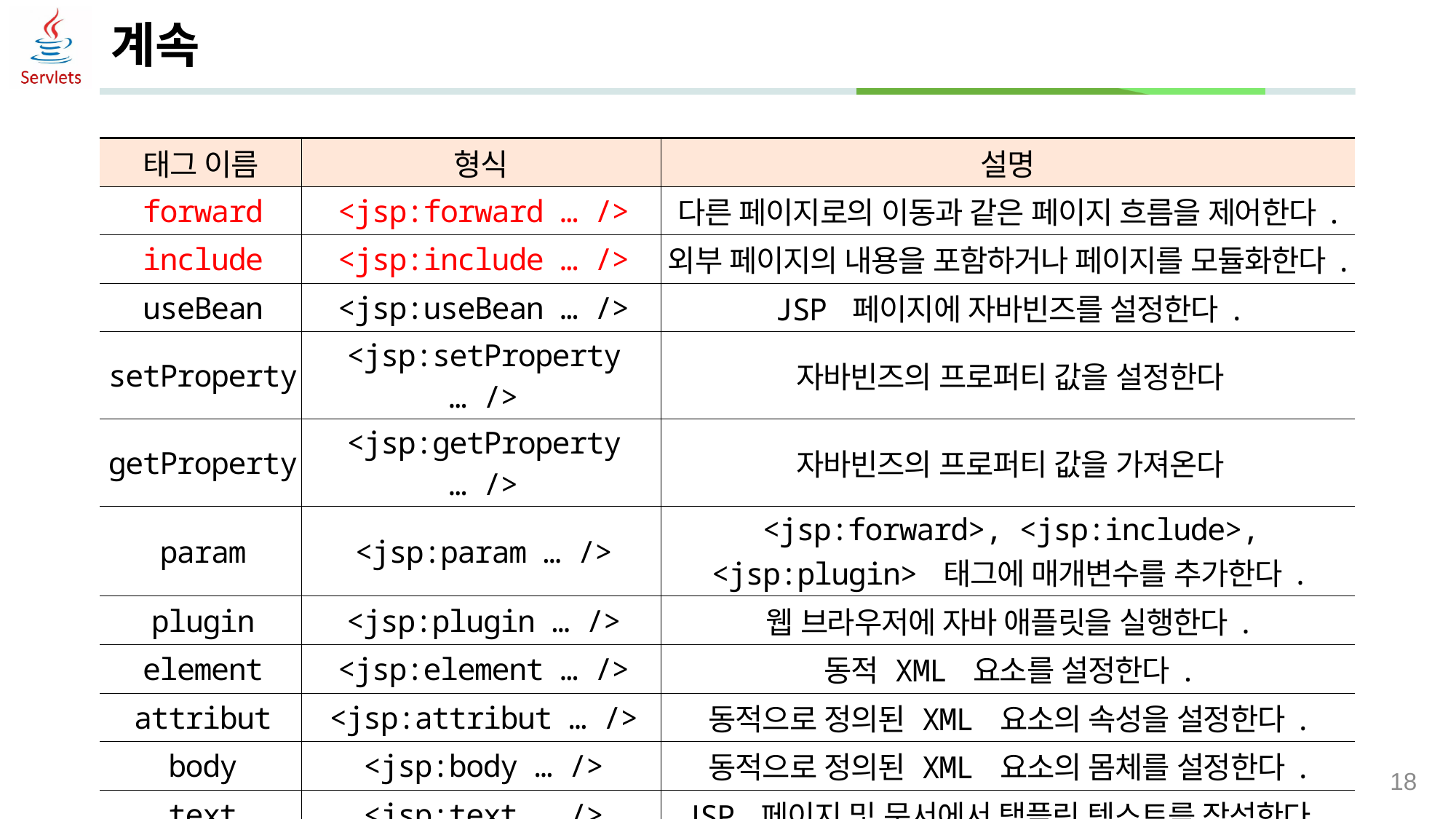

# 계속
| 태그 이름 | 형식 | 설명 |
| --- | --- | --- |
| forward | <jsp:forward … /> | 다른 페이지로의 이동과 같은 페이지 흐름을 제어한다. |
| include | <jsp:include … /> | 외부 페이지의 내용을 포함하거나 페이지를 모듈화한다. |
| useBean | <jsp:useBean … /> | JSP 페이지에 자바빈즈를 설정한다. |
| setProperty | <jsp:setProperty … /> | 자바빈즈의 프로퍼티 값을 설정한다 |
| getProperty | <jsp:getProperty … /> | 자바빈즈의 프로퍼티 값을 가져온다 |
| param | <jsp:param … /> | <jsp:forward>, <jsp:include>, <jsp:plugin> 태그에 매개변수를 추가한다. |
| plugin | <jsp:plugin … /> | 웹 브라우저에 자바 애플릿을 실행한다. |
| element | <jsp:element … /> | 동적 XML 요소를 설정한다. |
| attribut | <jsp:attribut … /> | 동적으로 정의된 XML 요소의 속성을 설정한다. |
| body | <jsp:body … /> | 동적으로 정의된 XML 요소의 몸체를 설정한다. |
| text | <jsp:text … /> | JSP 페이지 및 문서에서 탬플릿 텍스트를 작성한다. |
18